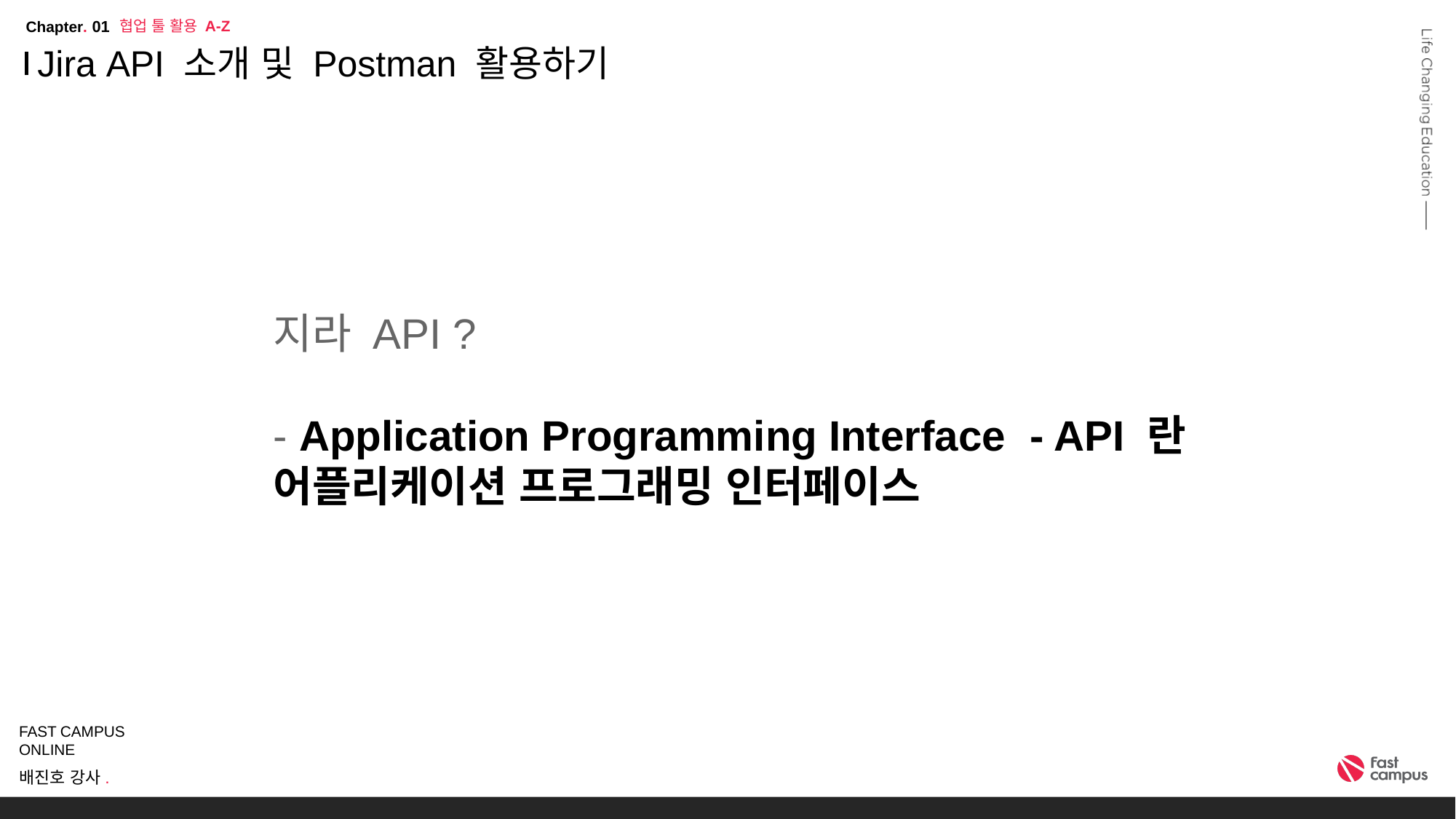

협업 툴 활용 A-Z
01
# Jira API 소개 및 Postman 활용하기
지라 API ?

- Application Programming Interface  - API 란 어플리케이션 프로그래밍 인터페이스